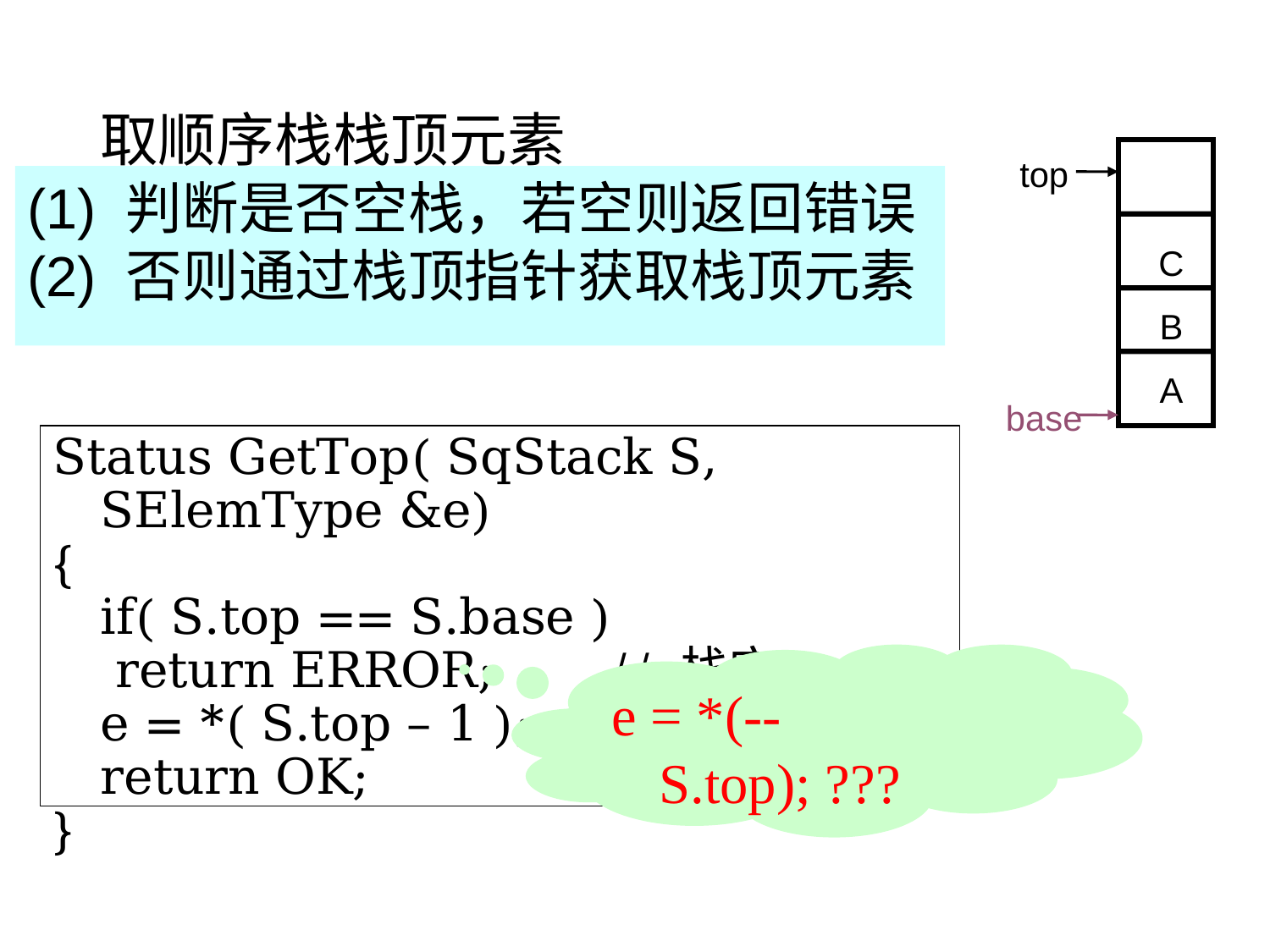

# 取顺序栈栈顶元素

C

B

A

top
base
(1) 判断是否空栈，若空则返回错误
(2) 否则通过栈顶指针获取栈顶元素
Status GetTop( SqStack S, SElemType &e)
{
	if( S.top == S.base )
    return ERROR; 	// 栈空
	e = *( S.top – 1 );
	return OK;
}
e = *(--S.top); ???